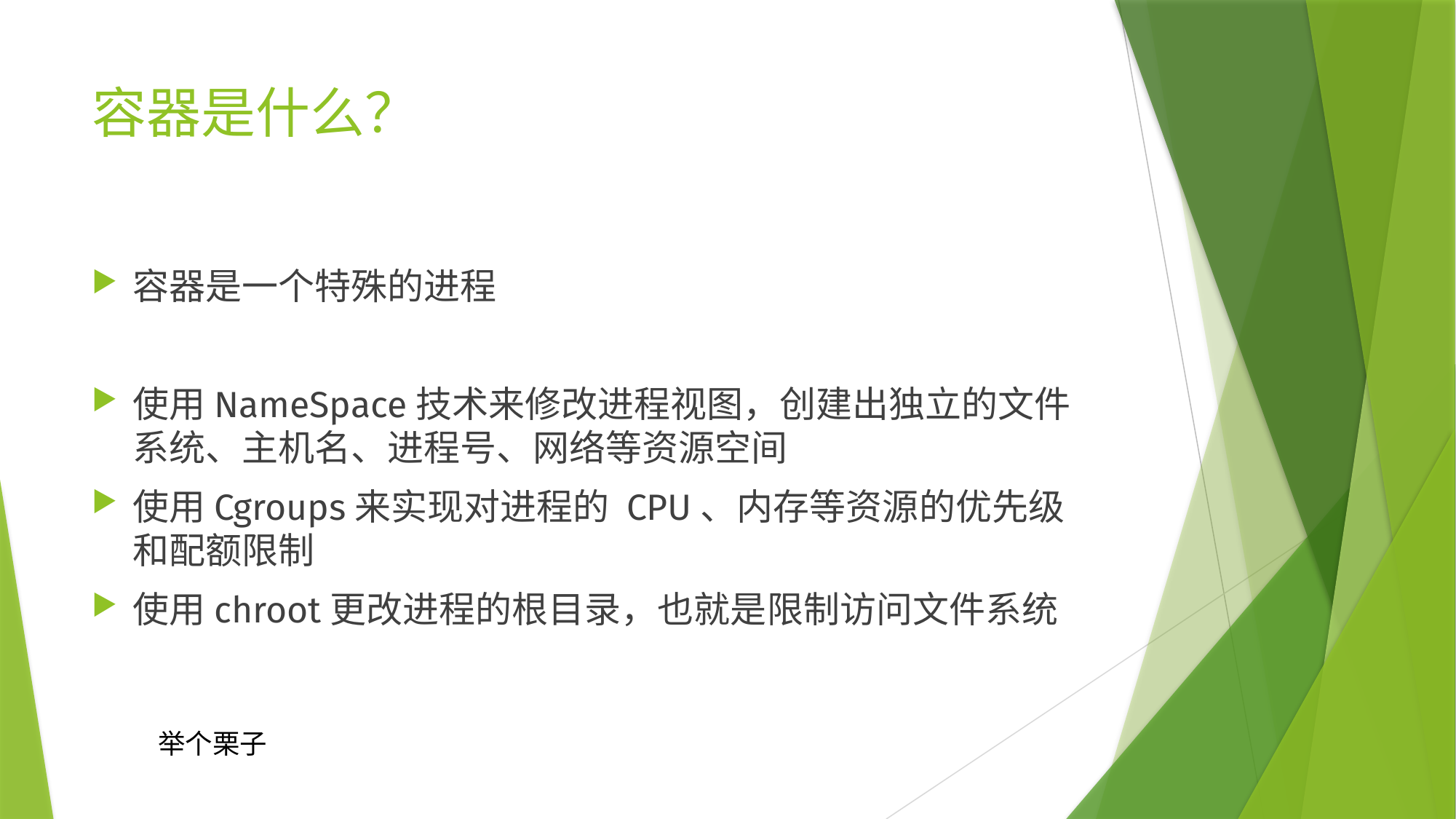

# 容器是什么？
容器是一个特殊的进程

使用NameSpace技术来修改进程视图，创建出独立的文件系统、主机名、进程号、网络等资源空间​
使用Cgroups来实现对进程的 CPU、内存等资源的优先级和配额限制​
使用chroot更改进程的根目录，也就是限制访问文件系统​
举个栗子